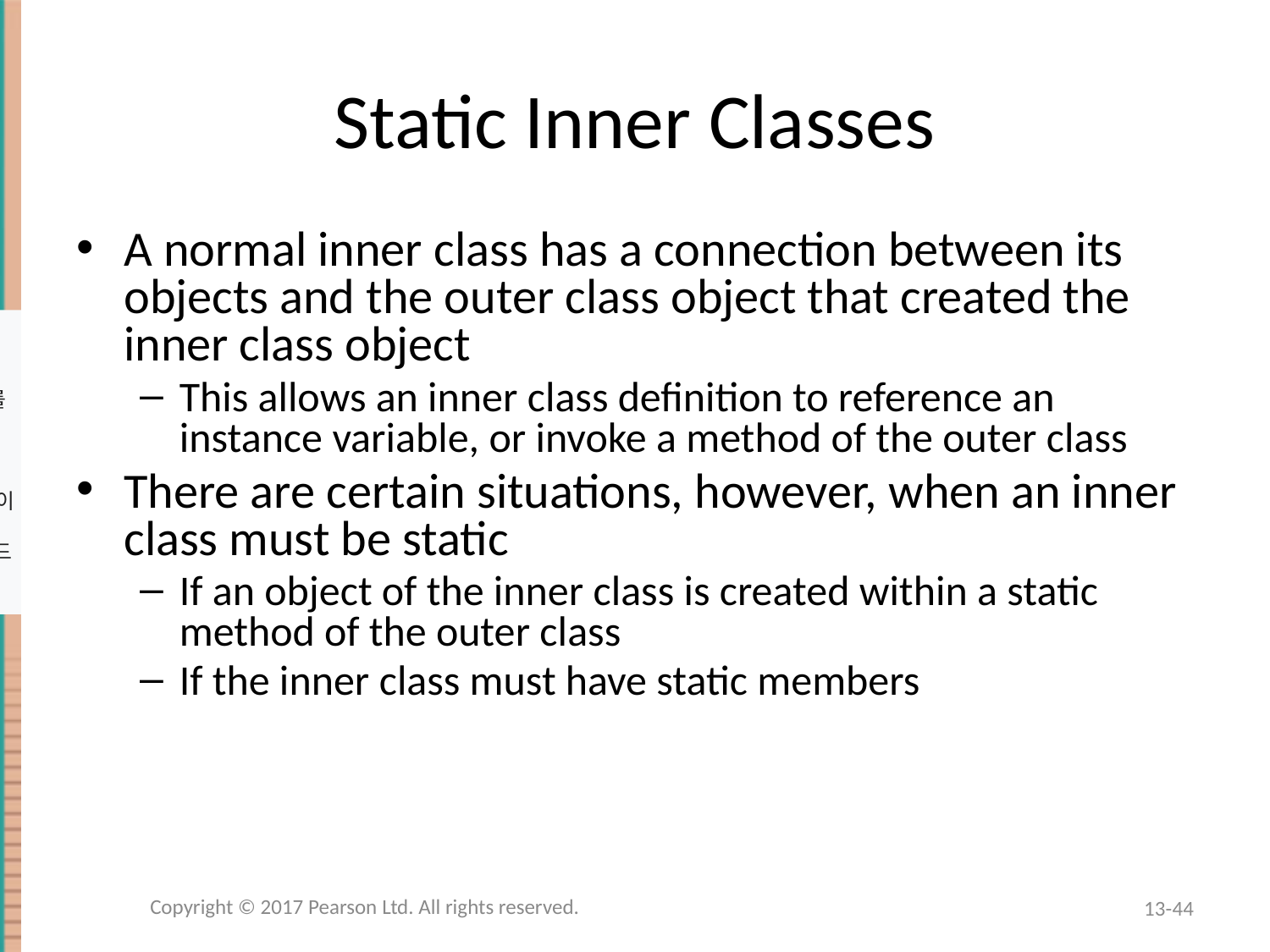

# Static Inner Classes
A normal inner class has a connection between its objects and the outer class object that created the inner class object
This allows an inner class definition to reference an instance variable, or invoke a method of the outer class
There are certain situations, however, when an inner class must be static
If an object of the inner class is created within a static method of the outer class
If the inner class must have static members
일반적인 내부 클래스는 내부 클래스 객체를 생성 한 외부 클래스 객체와 객체 사이의 연결을가집니다.
 이렇게하면 내부 클래스 정의가 인스턴스 변수를 참조하거나 외부 클래스의 메서드를 호출 할 수 있습니다.

그러나 내부 클래스가 정적이어야하는 특정 상황이 있습니다.
 내부 클래스의 객체가 외부 클래스의 정적 메서드 내에서 만들어진 경우
 내부 클래스에 정적 멤버가 있어야하는 경우
Copyright © 2017 Pearson Ltd. All rights reserved.
13-44